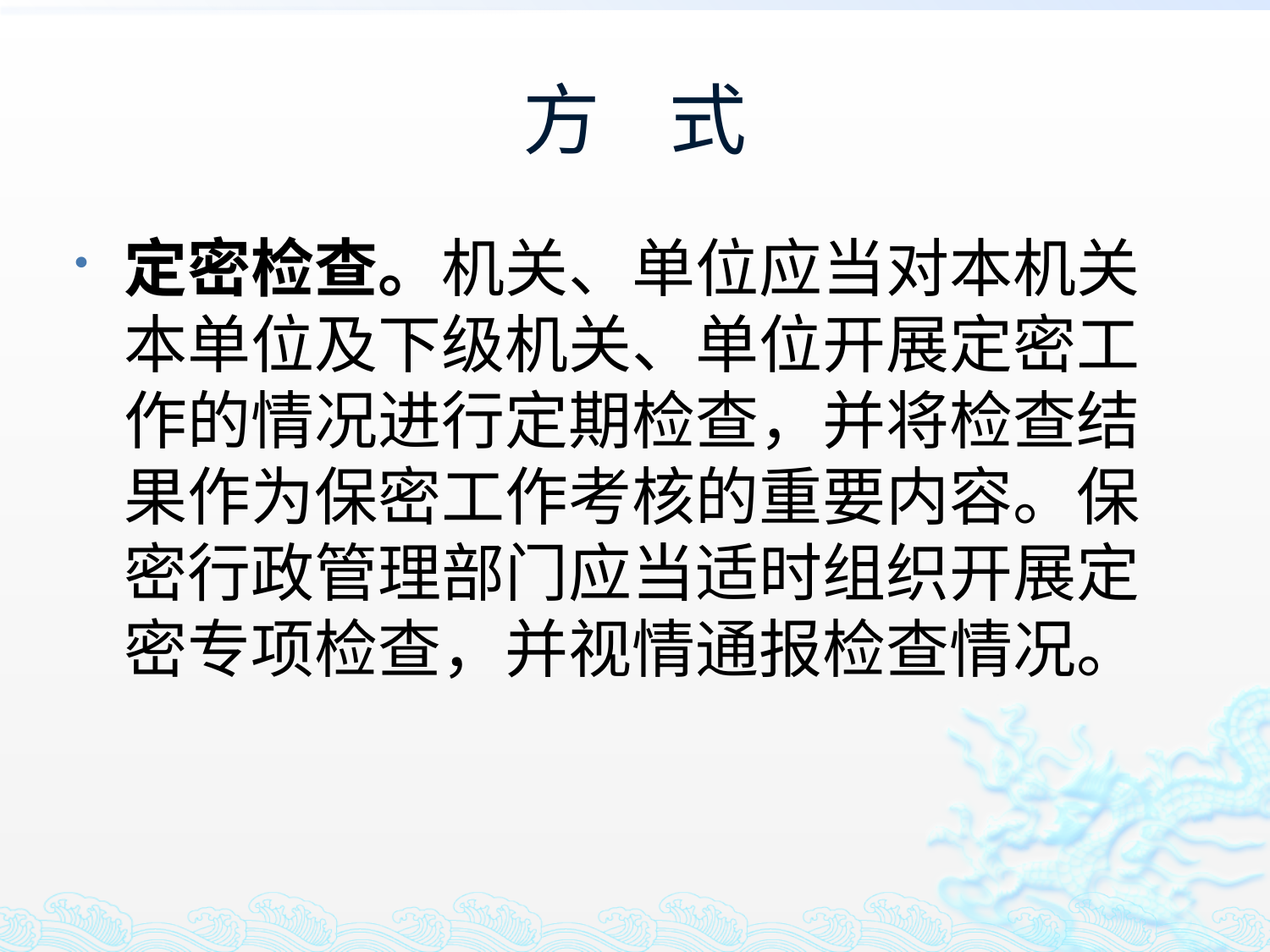

# 方    式
定密检查。机关、单位应当对本机关本单位及下级机关、单位开展定密工作的情况进行定期检查，并将检查结果作为保密工作考核的重要内容。保密行政管理部门应当适时组织开展定密专项检查，并视情通报检查情况。